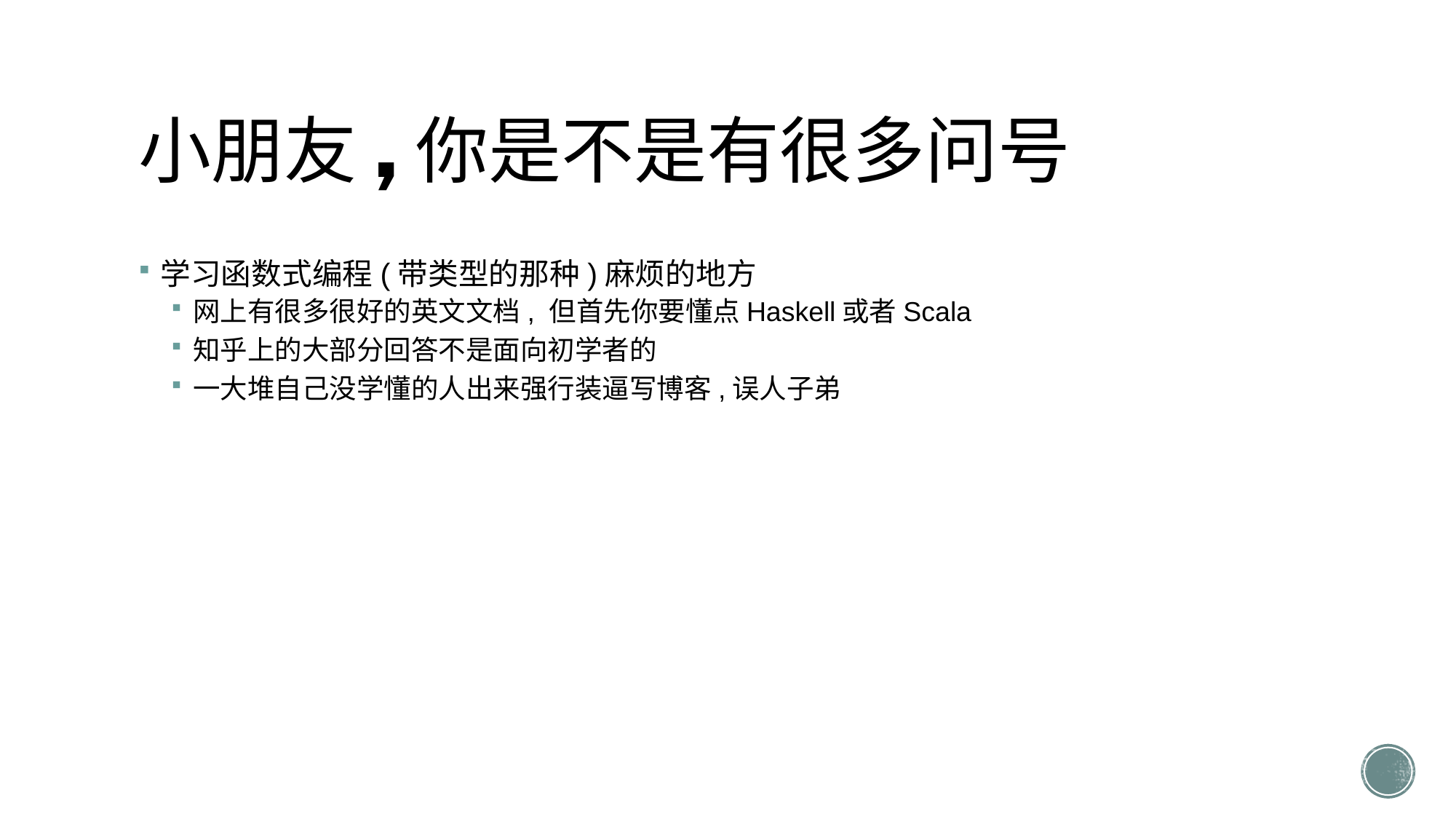

# 小朋友,你是不是有很多问号
学习函数式编程(带类型的那种)麻烦的地方
网上有很多很好的英文文档, 但首先你要懂点Haskell或者Scala
知乎上的大部分回答不是面向初学者的
一大堆自己没学懂的人出来强行装逼写博客,误人子弟